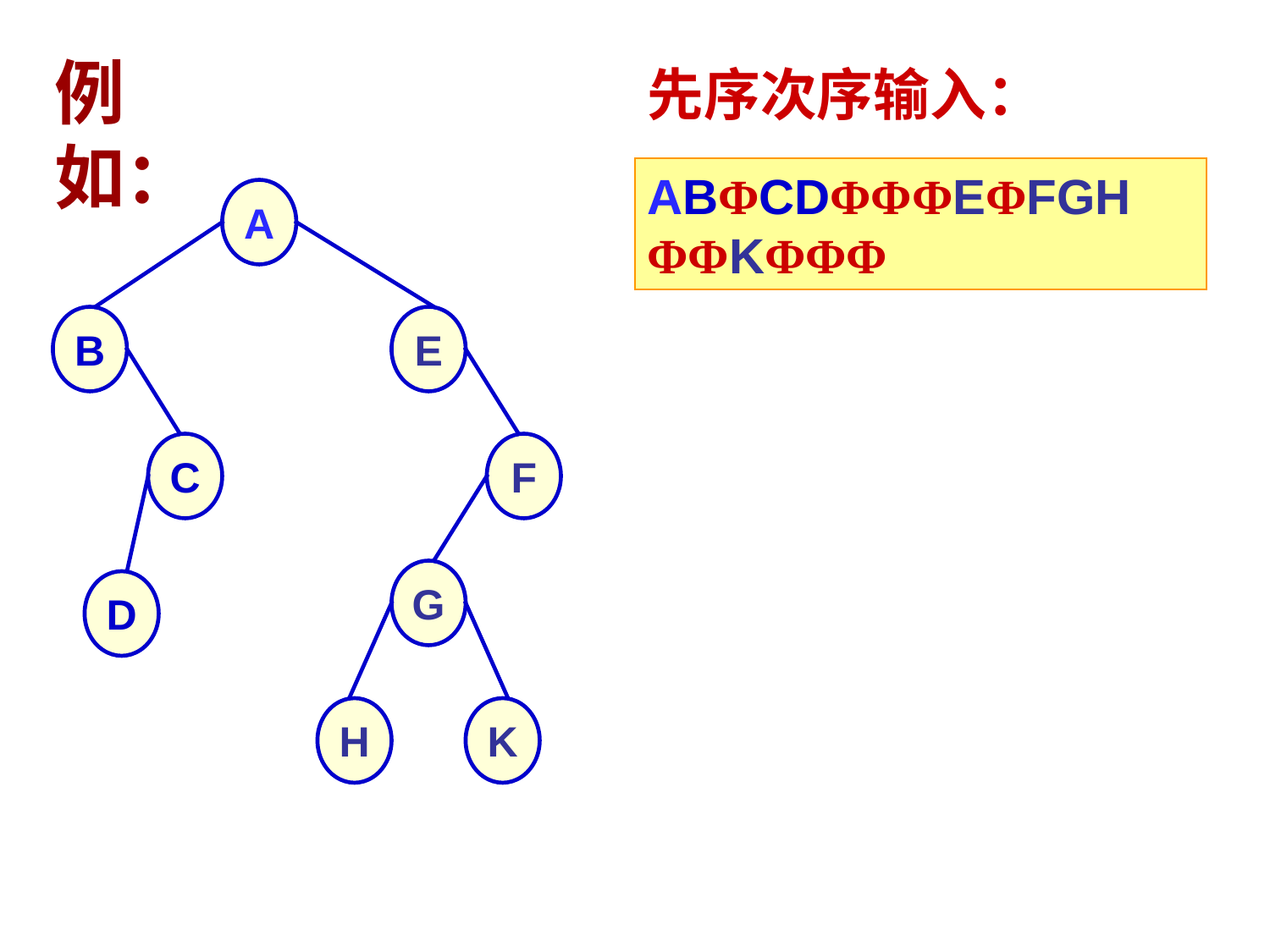

例如：
先序次序输入：
ABΦCDΦΦΦEΦFGH ΦΦKΦΦΦ
A

B
E

C
F

G
D

H
K